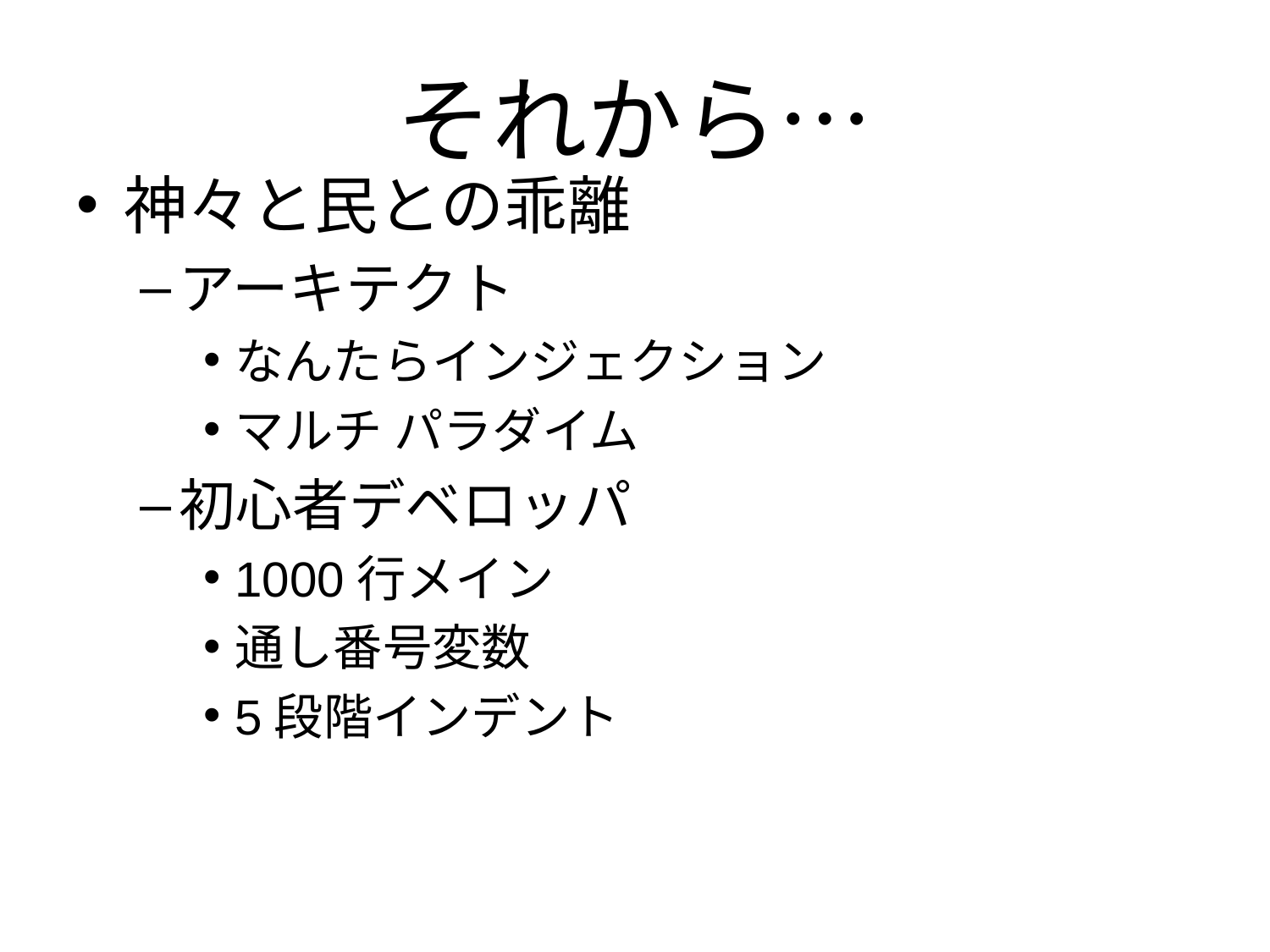

# それから…
神々と民との乖離
アーキテクト
なんたらインジェクション
マルチ パラダイム
初心者デベロッパ
1000行メイン
通し番号変数
5段階インデント